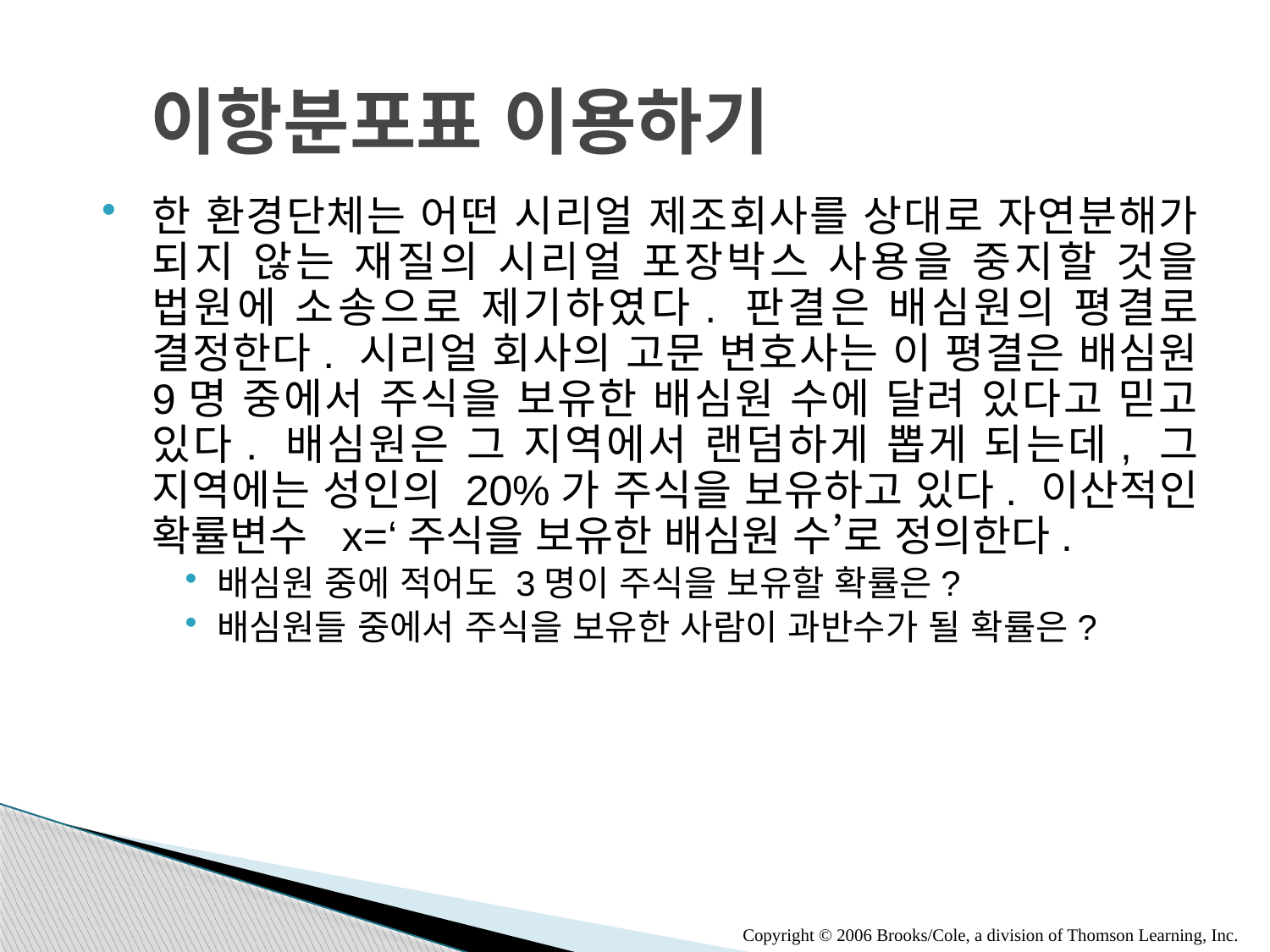

# 이항분포표 이용하기
한 환경단체는 어떤 시리얼 제조회사를 상대로 자연분해가 되지 않는 재질의 시리얼 포장박스 사용을 중지할 것을 법원에 소송으로 제기하였다. 판결은 배심원의 평결로 결정한다. 시리얼 회사의 고문 변호사는 이 평결은 배심원 9명 중에서 주식을 보유한 배심원 수에 달려 있다고 믿고 있다. 배심원은 그 지역에서 랜덤하게 뽑게 되는데, 그 지역에는 성인의 20%가 주식을 보유하고 있다. 이산적인 확률변수  x=‘주식을 보유한 배심원 수’로 정의한다.
배심원 중에 적어도 3명이 주식을 보유할 확률은?
배심원들 중에서 주식을 보유한 사람이 과반수가 될 확률은?